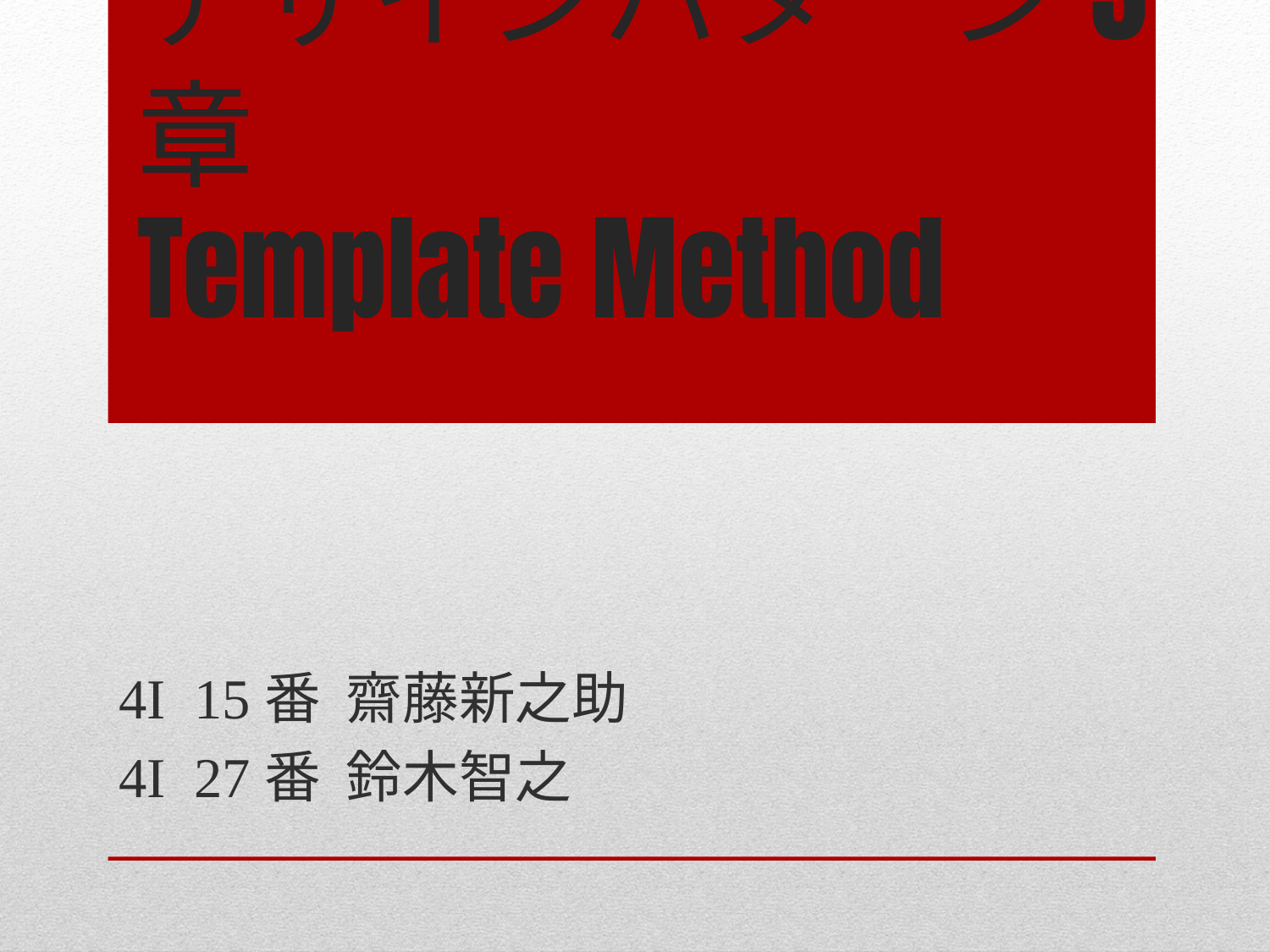

# デザインパターン3章 Template Method
4I  15番  齋藤新之助
4I  27番  鈴木智之